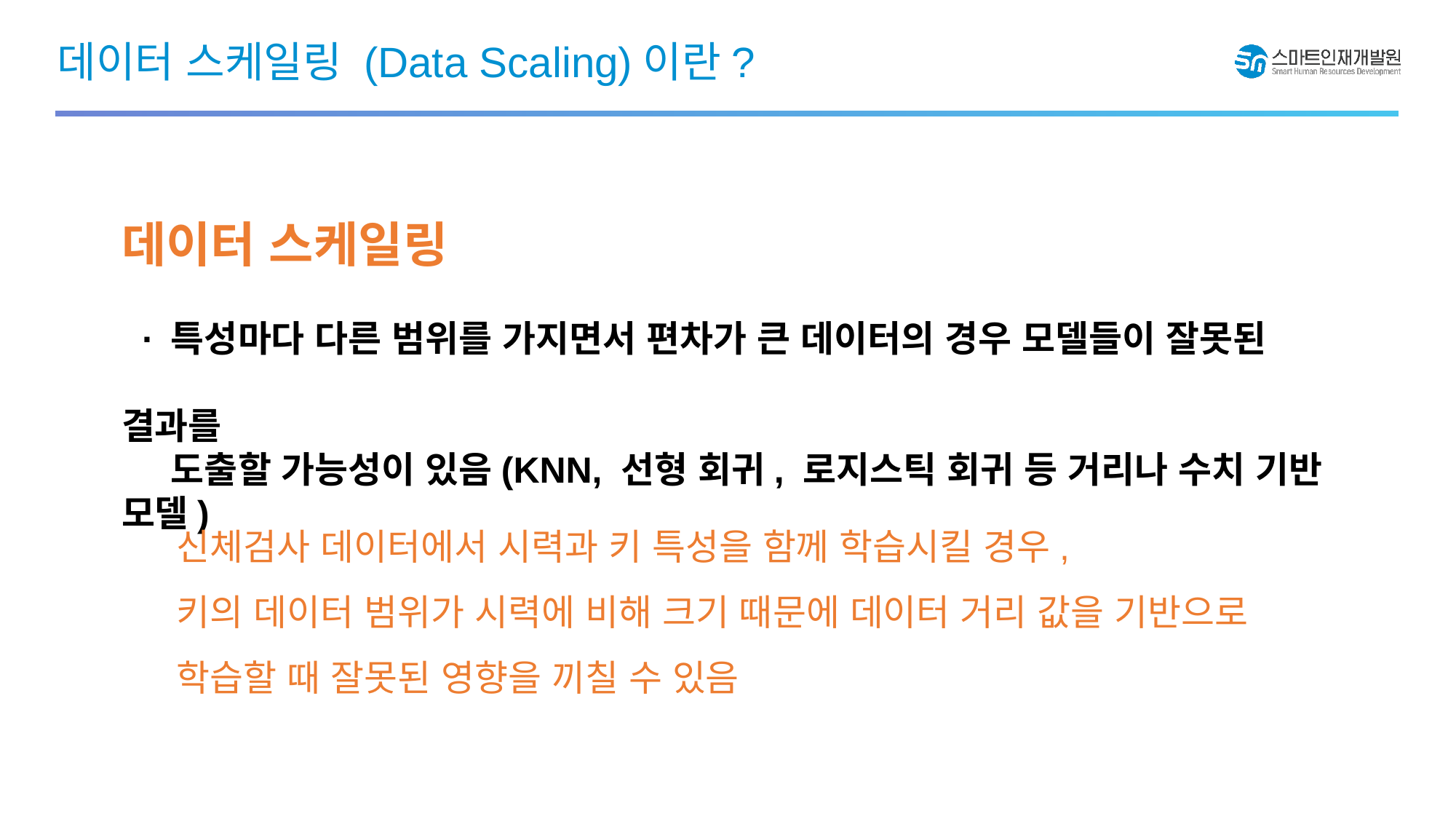

# 데이터 스케일링 (Data Scaling)이란?
데이터 스케일링
  ∙ 특성마다 다른 범위를 가지면서 편차가 큰 데이터의 경우 모델들이 잘못된 결과를
    도출할 가능성이 있음(KNN, 선형 회귀, 로지스틱 회귀 등 거리나 수치 기반 모델)
신체검사 데이터에서 시력과 키 특성을 함께 학습시킬 경우,
키의 데이터 범위가 시력에 비해 크기 때문에 데이터 거리 값을 기반으로
학습할 때 잘못된 영향을 끼칠 수 있음